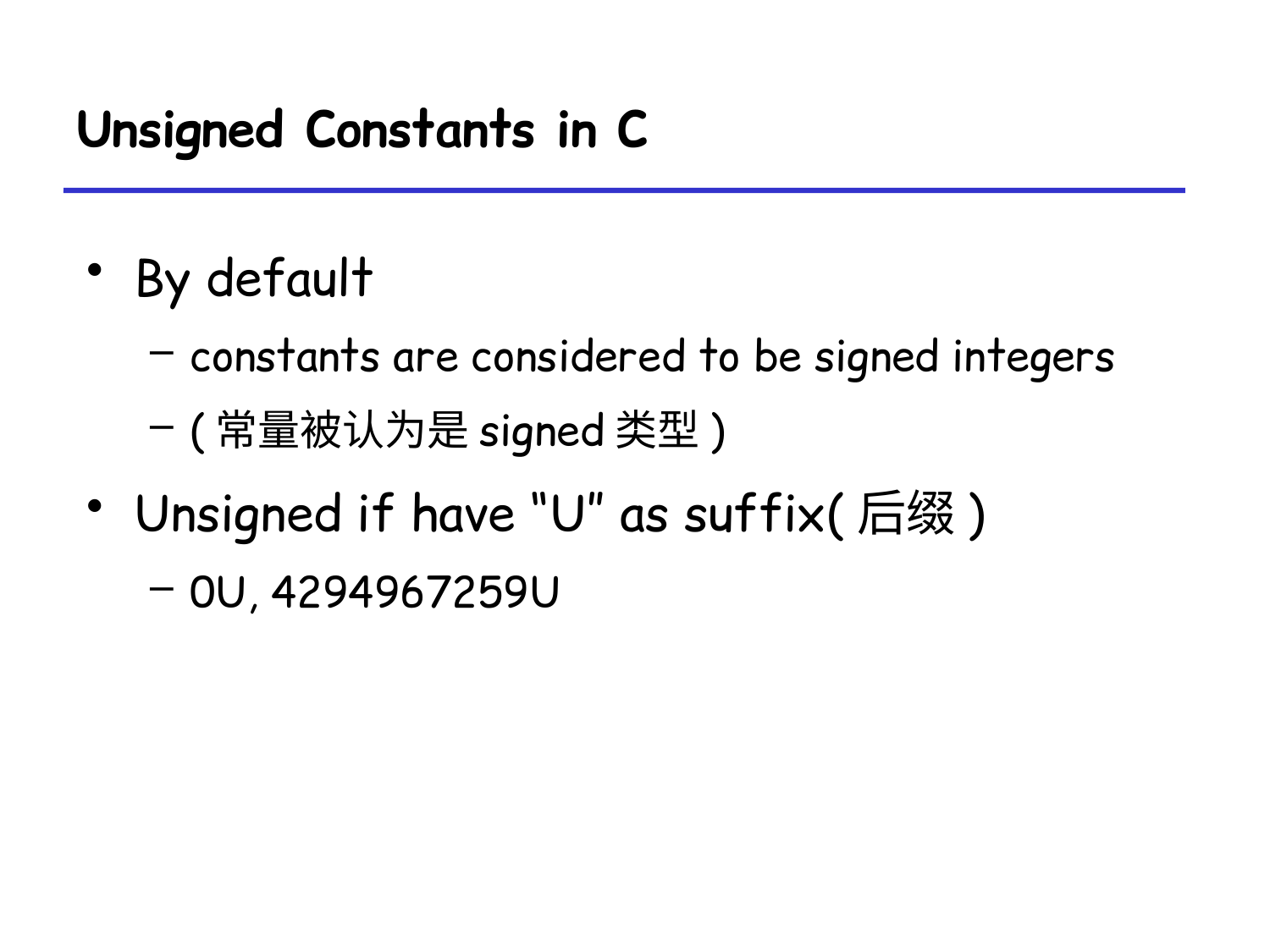

# Unsigned Constants in C
By default
constants are considered to be signed integers
(常量被认为是signed类型)
Unsigned if have “U” as suffix(后缀)
0U, 4294967259U
30